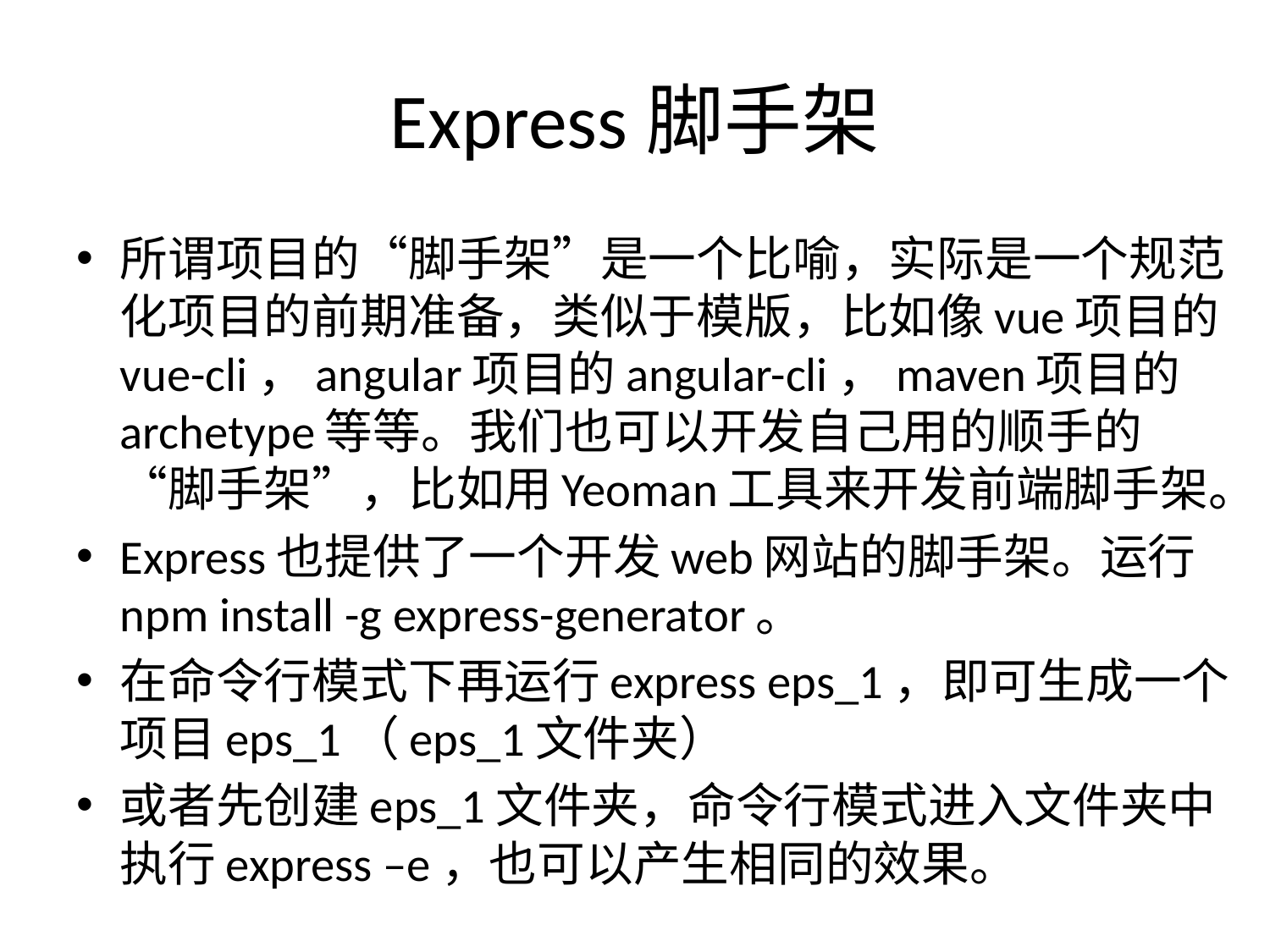

# Express脚手架
所谓项目的“脚手架”是一个比喻，实际是一个规范化项目的前期准备，类似于模版，比如像vue项目的vue-cli，angular项目的angular-cli，maven项目的archetype等等。我们也可以开发自己用的顺手的“脚手架”，比如用Yeoman工具来开发前端脚手架。
Express也提供了一个开发web网站的脚手架。运行npm install -g express-generator。
在命令行模式下再运行express eps_1，即可生成一个项目eps_1（eps_1文件夹）
或者先创建eps_1文件夹，命令行模式进入文件夹中执行express –e，也可以产生相同的效果。